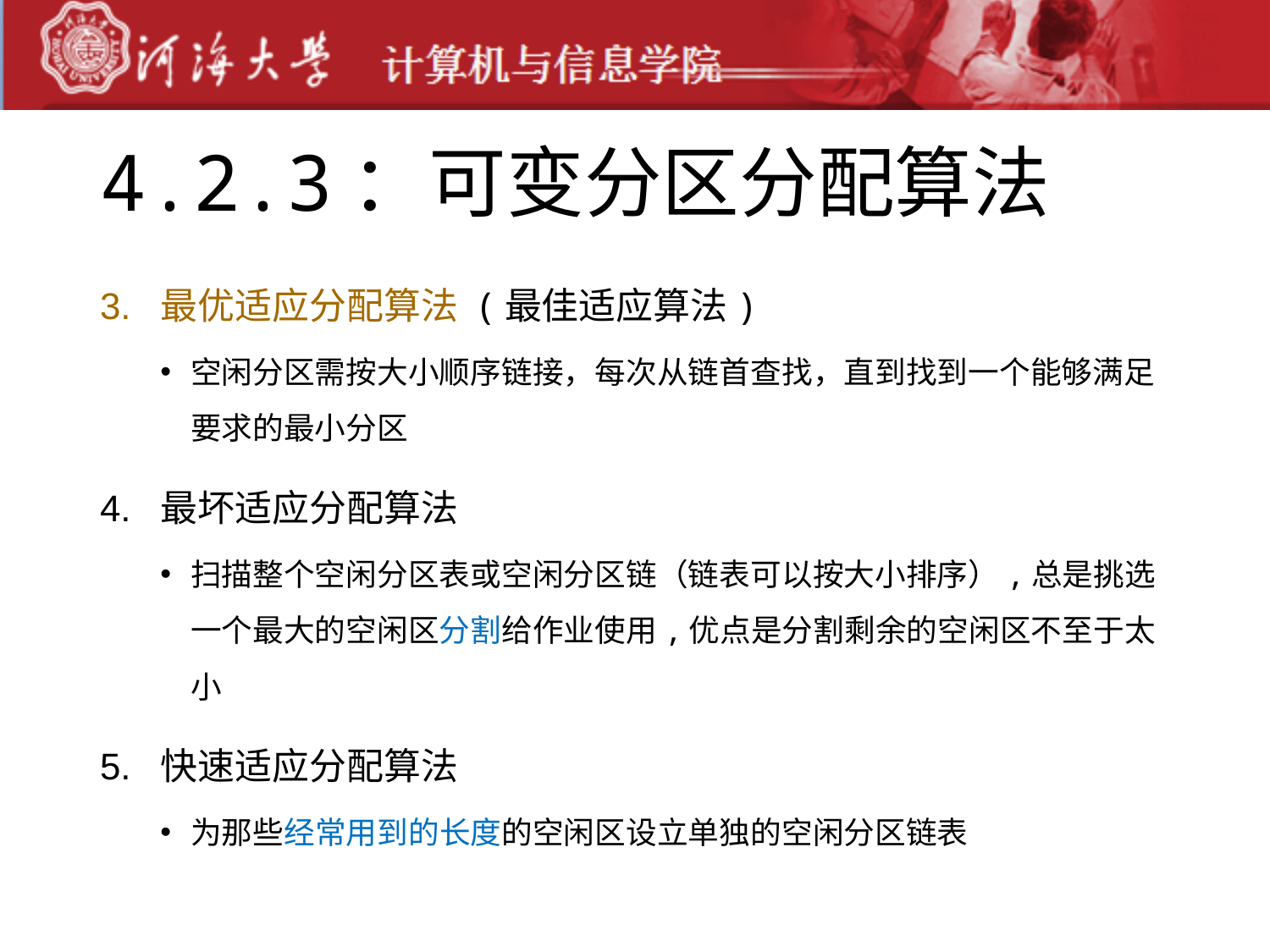

# 4.2.3：可变分区分配算法
最优适应分配算法 (最佳适应算法)
空闲分区需按大小顺序链接，每次从链首查找，直到找到一个能够满足要求的最小分区
最坏适应分配算法
扫描整个空闲分区表或空闲分区链（链表可以按大小排序）,总是挑选一个最大的空闲区分割给作业使用,优点是分割剩余的空闲区不至于太小
快速适应分配算法
为那些经常用到的长度的空闲区设立单独的空闲分区链表